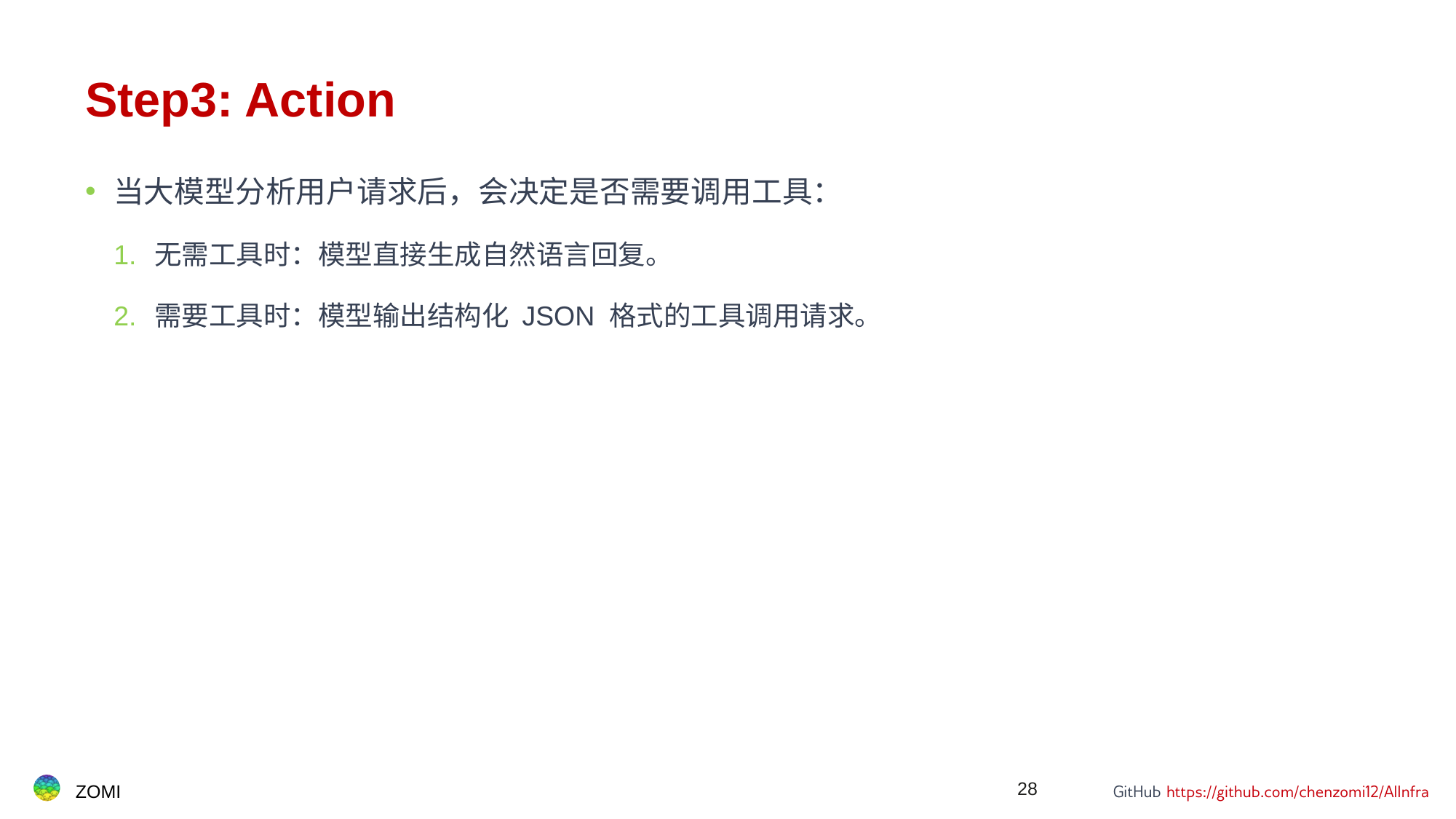

# Step3: Action
当大模型分析用户请求后，会决定是否需要调用工具：
无需工具时：模型直接生成自然语言回复。
需要工具时：模型输出结构化 JSON 格式的工具调用请求。